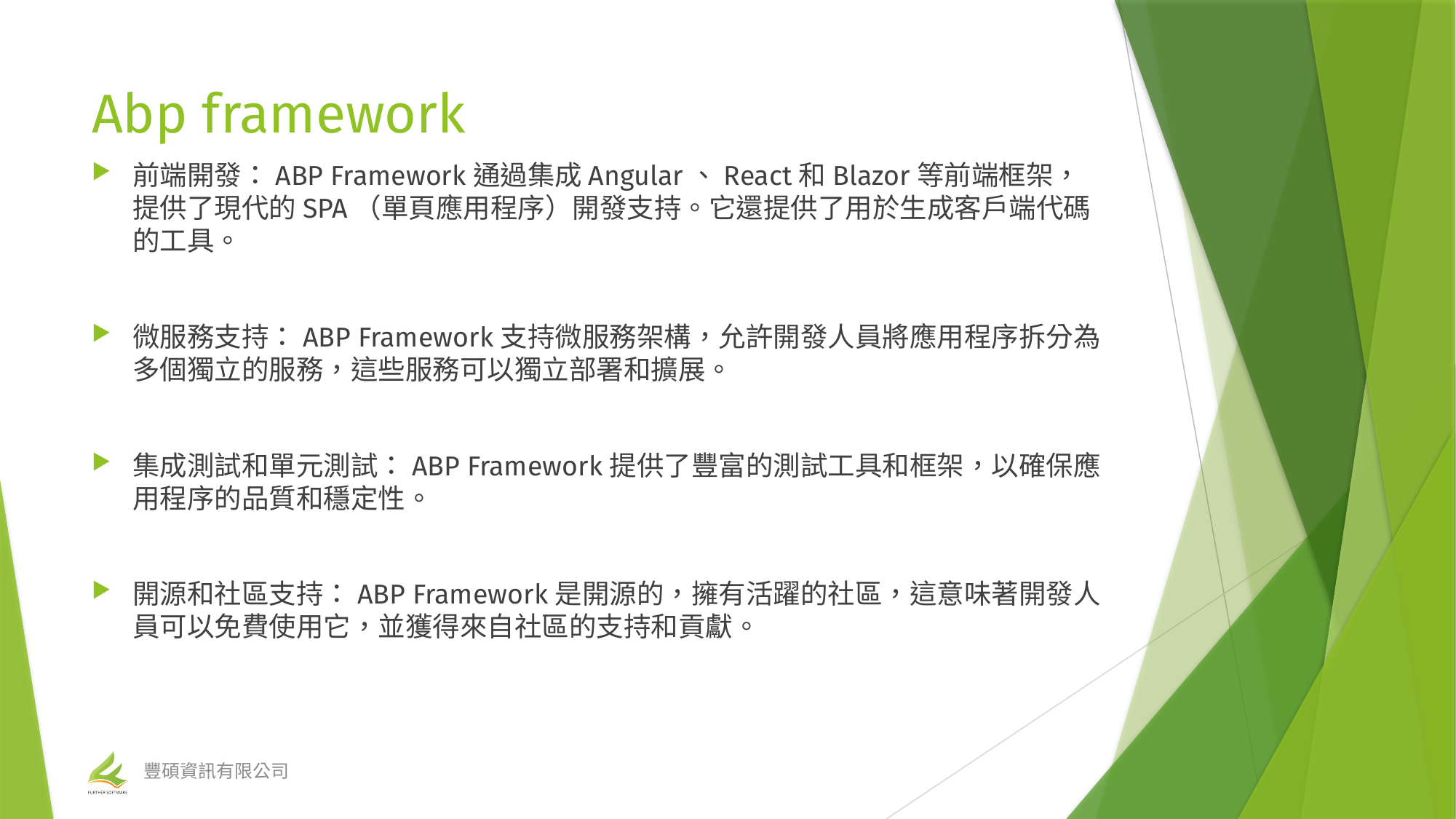

# Abp framework
前端開發：ABP Framework通過集成Angular、React和Blazor等前端框架，提供了現代的SPA（單頁應用程序）開發支持。它還提供了用於生成客戶端代碼的工具。

微服務支持：ABP Framework支持微服務架構，允許開發人員將應用程序拆分為多個獨立的服務，這些服務可以獨立部署和擴展。

集成測試和單元測試：ABP Framework提供了豐富的測試工具和框架，以確保應用程序的品質和穩定性。

開源和社區支持：ABP Framework是開源的，擁有活躍的社區，這意味著開發人員可以免費使用它，並獲得來自社區的支持和貢獻。
豐碩資訊有限公司